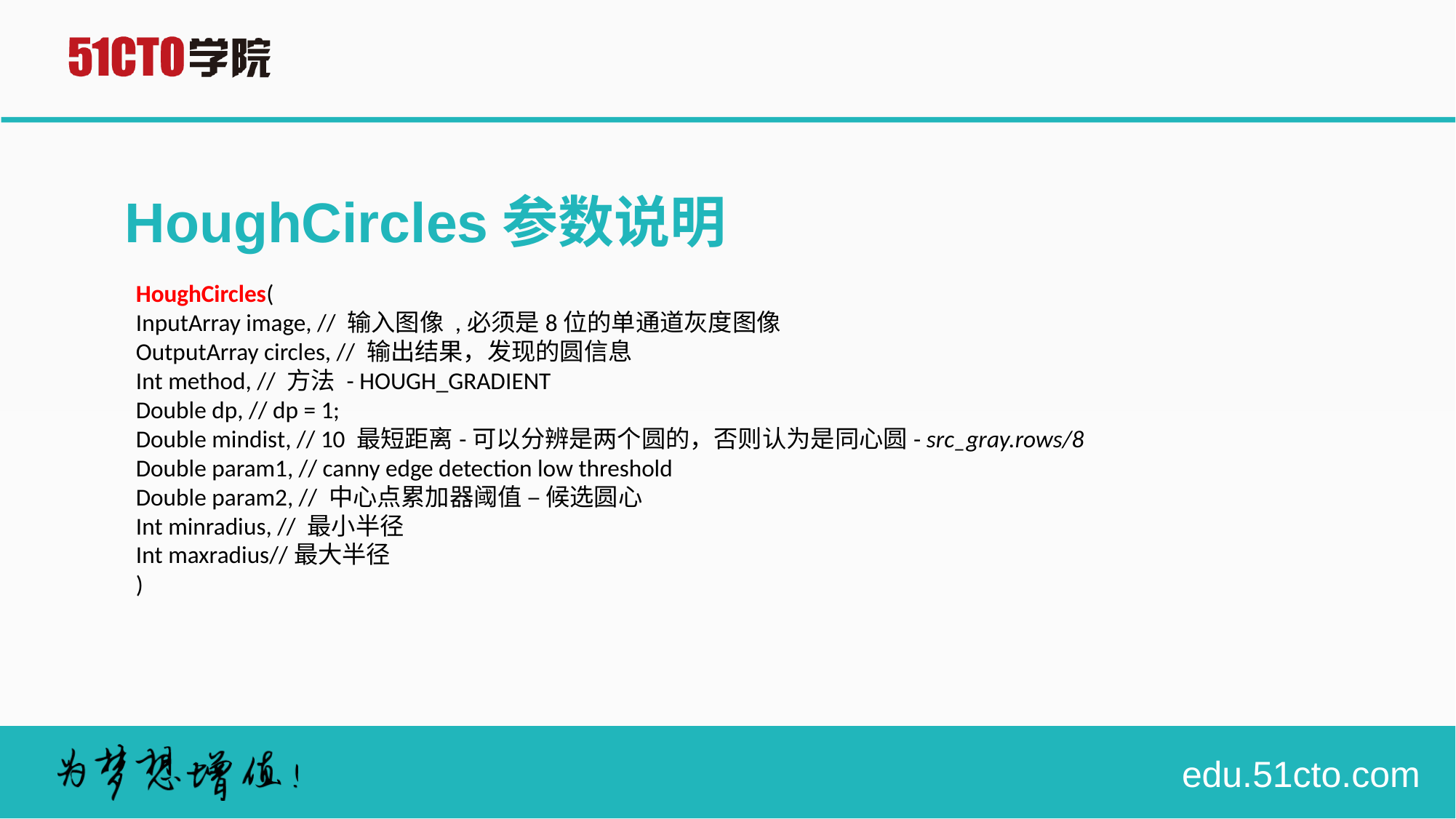

# HoughCircles参数说明
HoughCircles(
InputArray image, // 输入图像 ,必须是8位的单通道灰度图像
OutputArray circles, // 输出结果，发现的圆信息
Int method, // 方法 - HOUGH_GRADIENT
Double dp, // dp = 1;
Double mindist, // 10 最短距离-可以分辨是两个圆的，否则认为是同心圆- src_gray.rows/8
Double param1, // canny edge detection low threshold
Double param2, // 中心点累加器阈值 – 候选圆心
Int minradius, // 最小半径
Int maxradius//最大半径
)